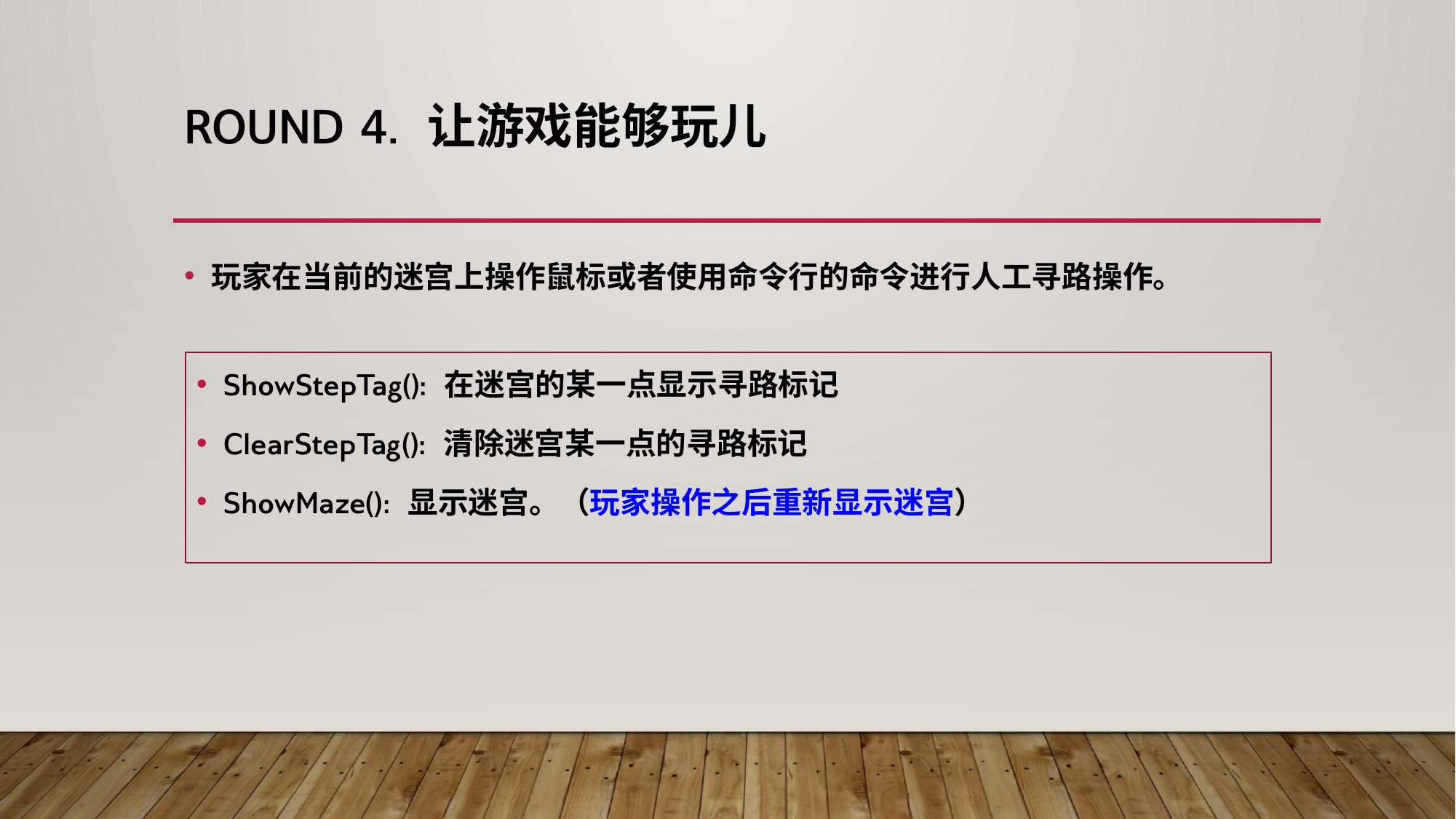

# Round 4. 让游戏能够玩儿
玩家在当前的迷宫上操作鼠标或者使用命令行的命令进行人工寻路操作。
ShowStepTag(): 在迷宫的某一点显示寻路标记
ClearStepTag(): 清除迷宫某一点的寻路标记
ShowMaze(): 显示迷宫。（玩家操作之后重新显示迷宫）